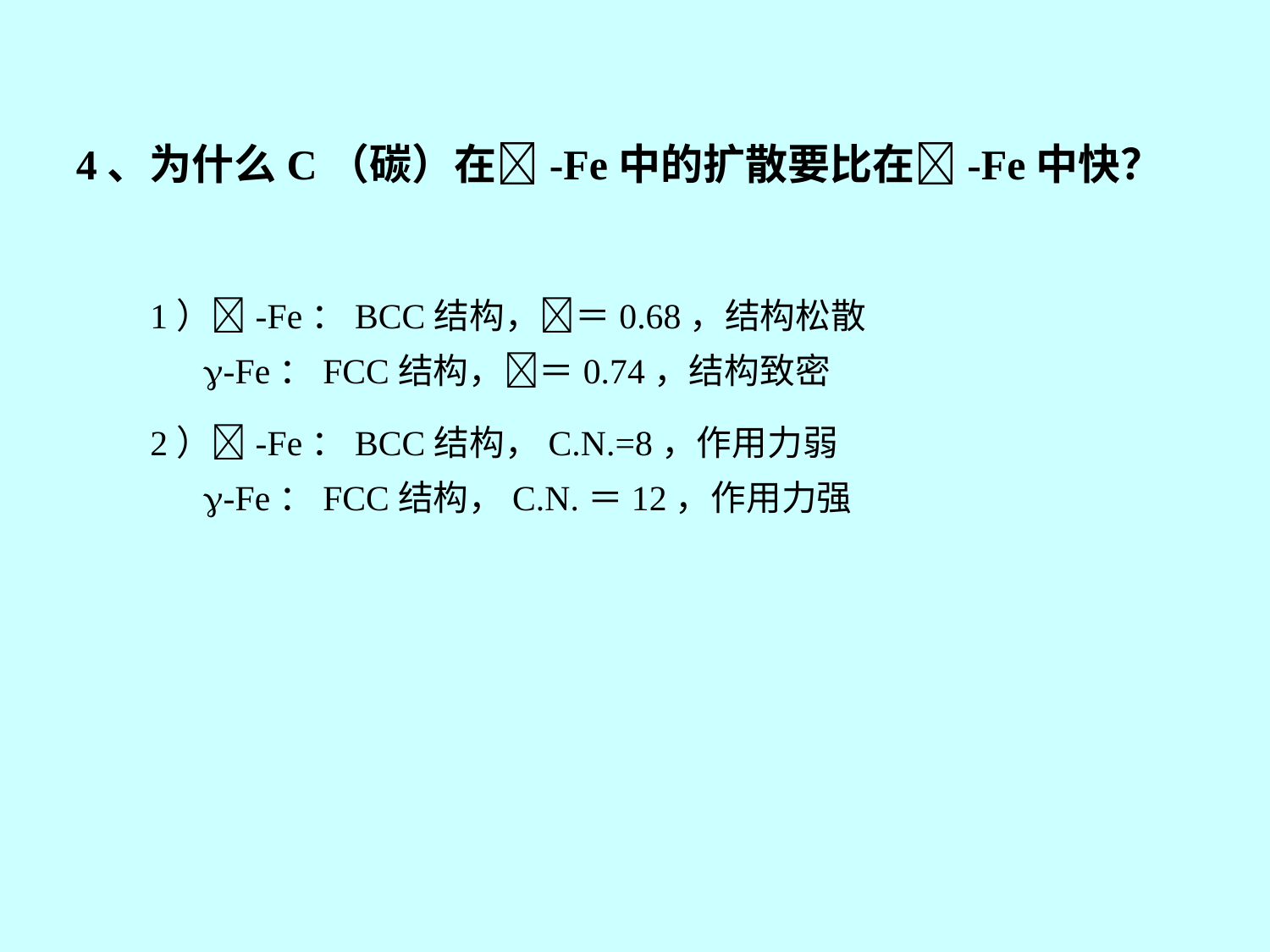

4、为什么C（碳）在α-Fe中的扩散要比在γ-Fe中快？
1）α-Fe：BCC结构，ξ＝0.68，结构松散
      γ-Fe：FCC结构，ξ＝0.74，结构致密
2）α-Fe：BCC结构，C.N.=8，作用力弱
      γ-Fe：FCC结构，C.N.＝12，作用力强